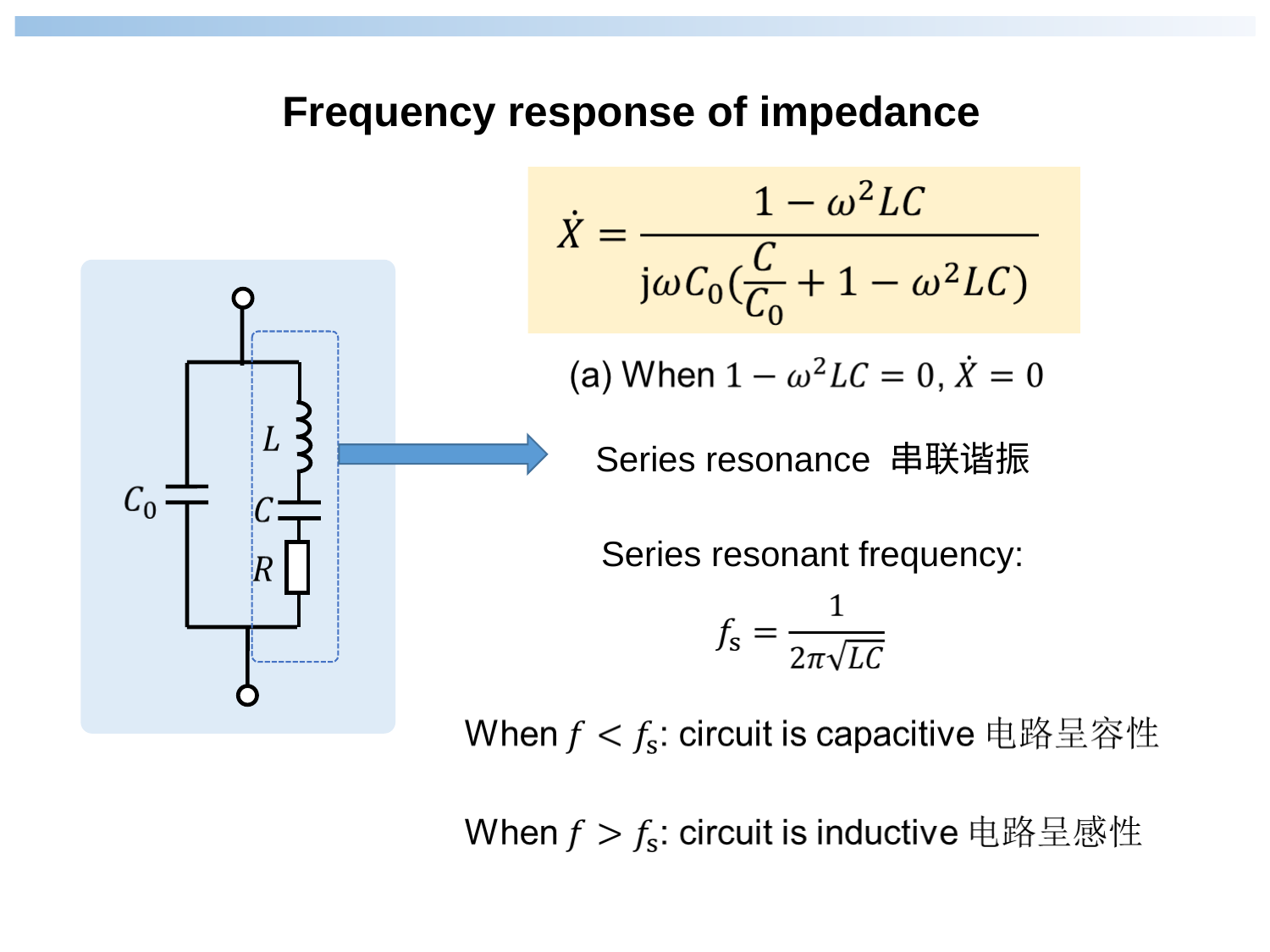

Frequency response of impedance

Series resonance 串联谐振

Series resonant frequency: